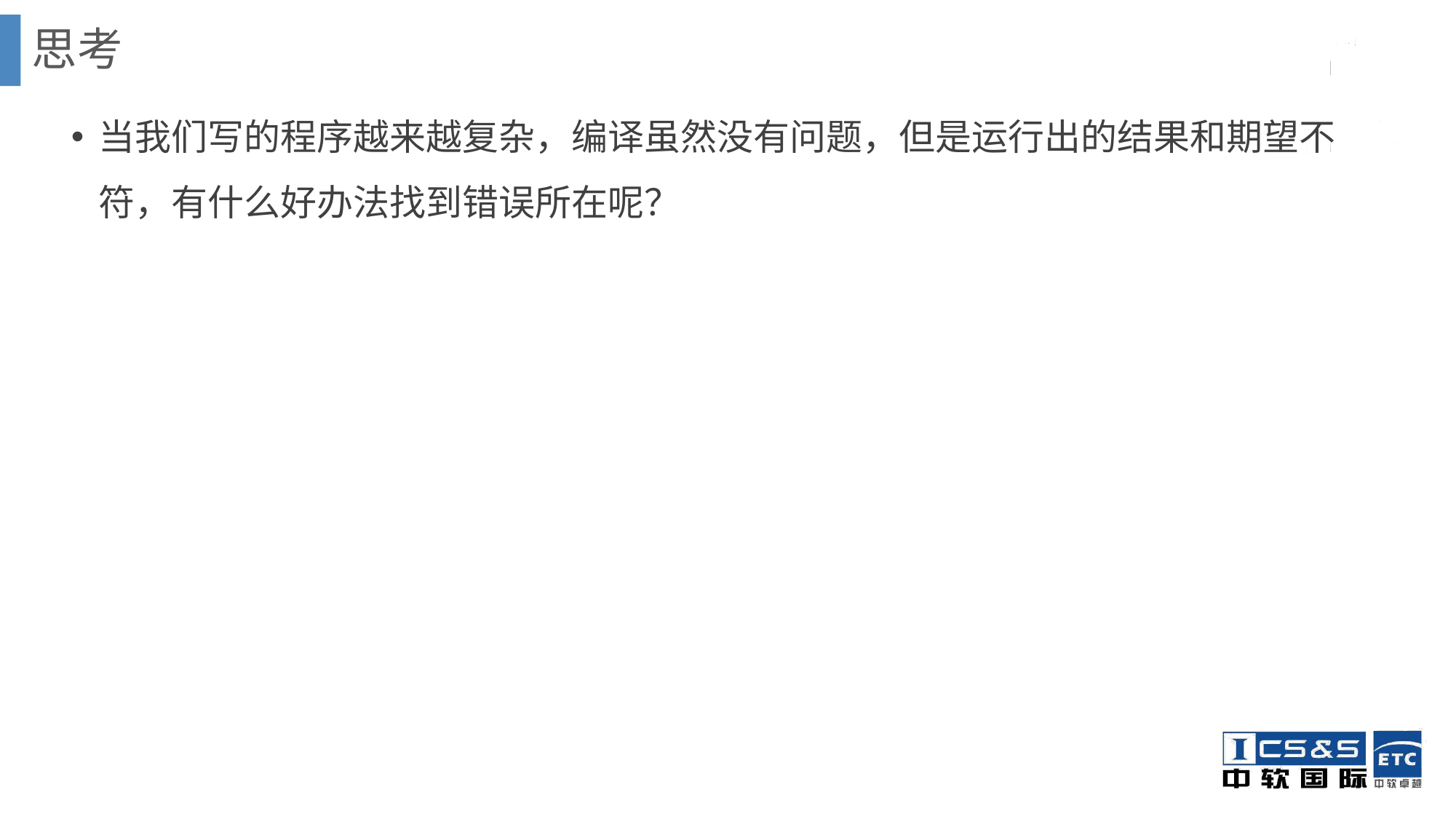

思考
当我们写的程序越来越复杂，编译虽然没有问题，但是运行出的结果和期望不符，有什么好办法找到错误所在呢？